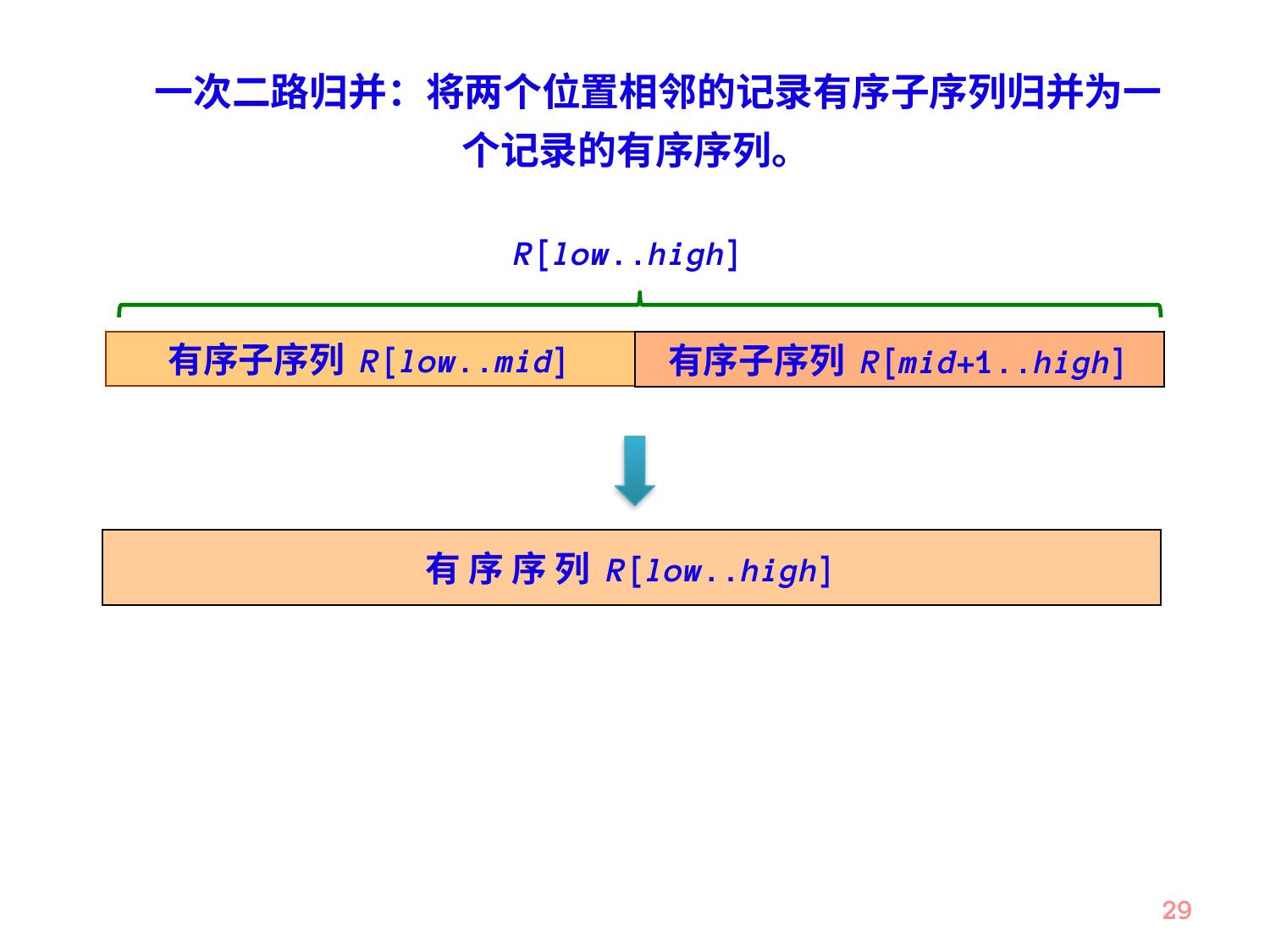

一次二路归并：将两个位置相邻的记录有序子序列归并为一个记录的有序序列。

R[low..high]
有序子序列 R[mid+1..high]
有序子序列 R[low..mid]

有 序 序 列 R[low..high]
29